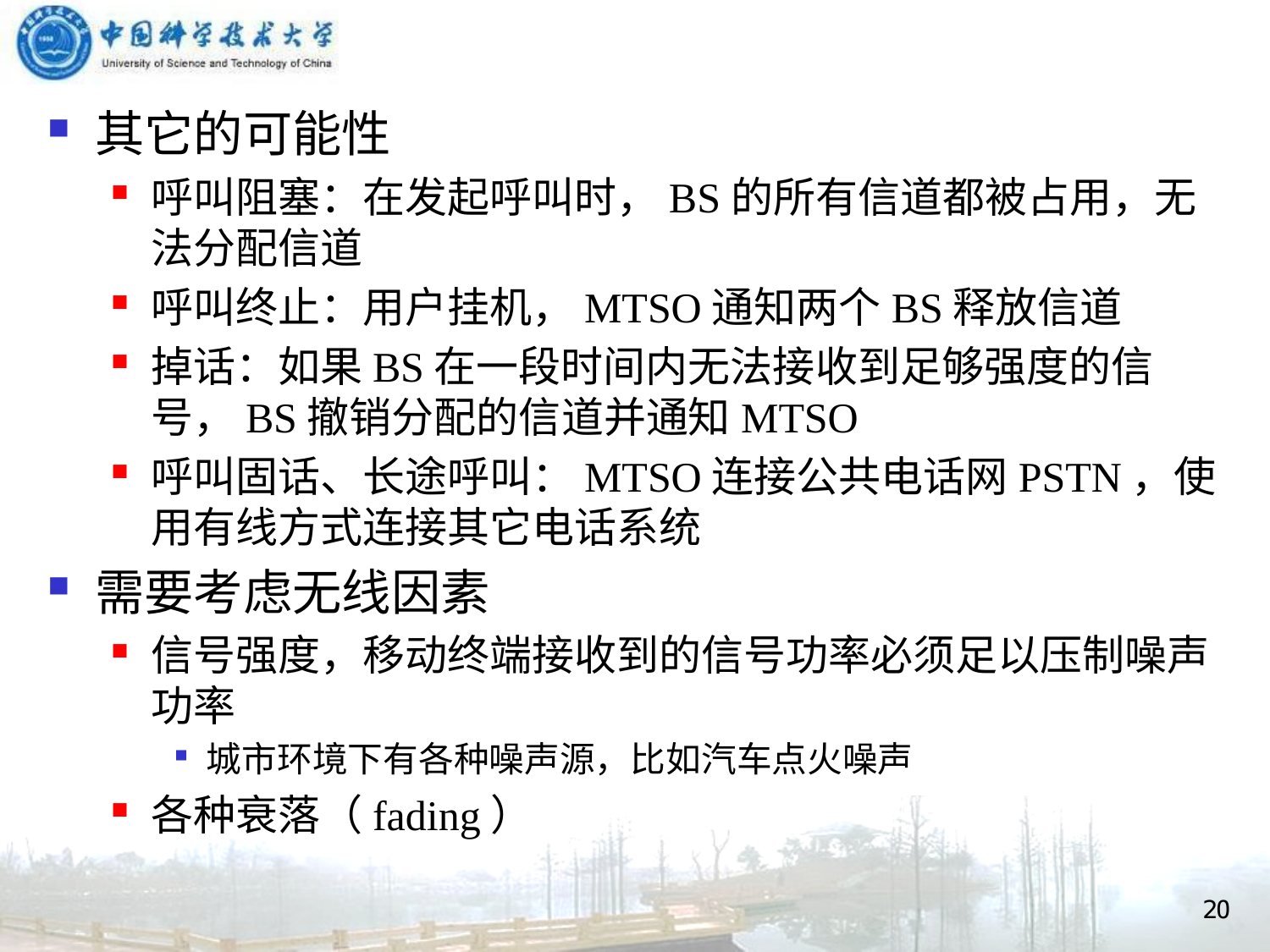

其它的可能性
呼叫阻塞：在发起呼叫时，BS的所有信道都被占用，无法分配信道
呼叫终止：用户挂机，MTSO通知两个BS释放信道
掉话：如果BS在一段时间内无法接收到足够强度的信号，BS撤销分配的信道并通知MTSO
呼叫固话、长途呼叫：MTSO连接公共电话网PSTN，使用有线方式连接其它电话系统
需要考虑无线因素
信号强度，移动终端接收到的信号功率必须足以压制噪声功率
城市环境下有各种噪声源，比如汽车点火噪声
各种衰落（fading）
20